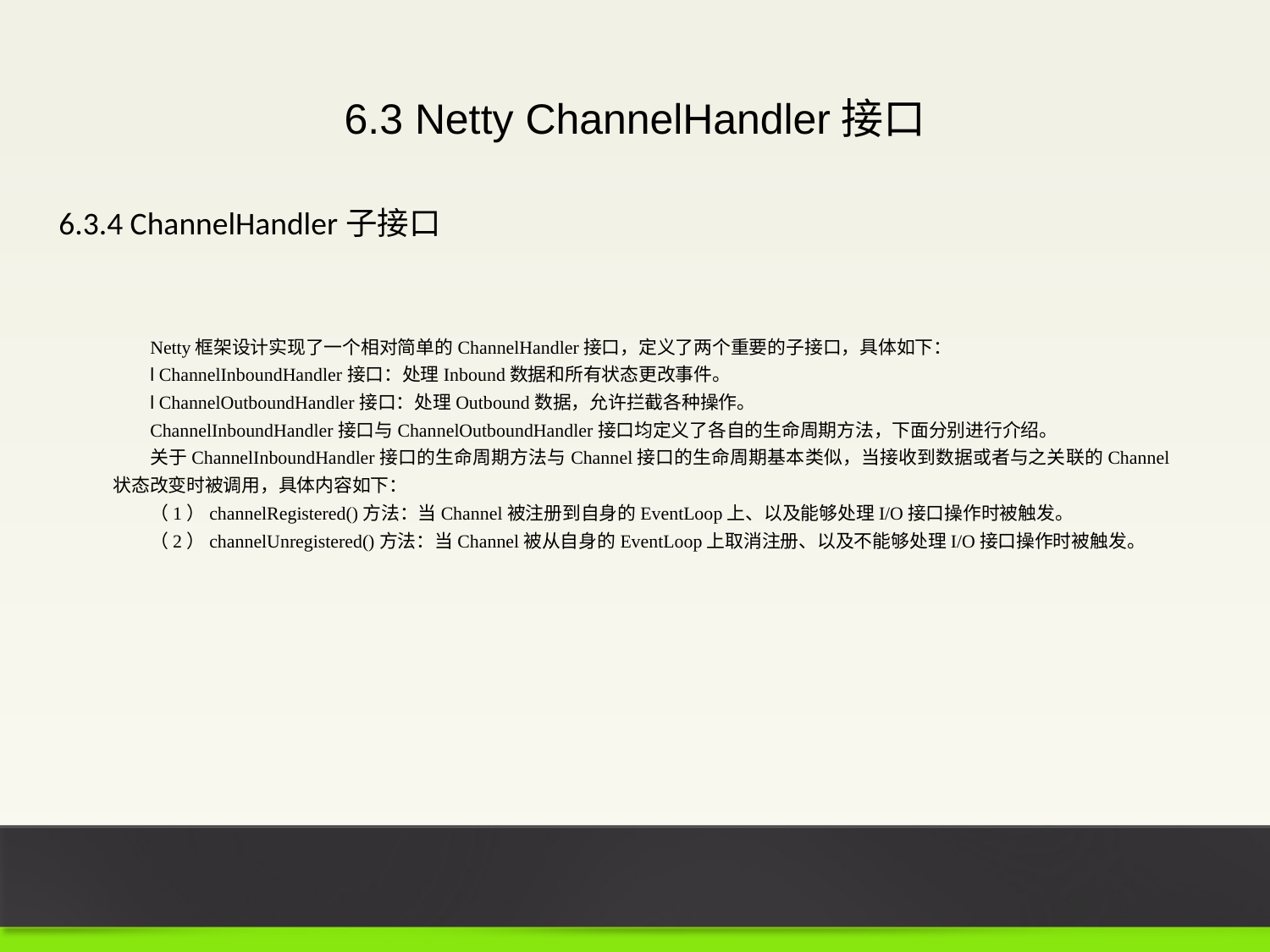

6.3 Netty ChannelHandler接口
6.3.4 ChannelHandler子接口
Netty框架设计实现了一个相对简单的ChannelHandler接口，定义了两个重要的子接口，具体如下：
l ChannelInboundHandler接口：处理Inbound数据和所有状态更改事件。
l ChannelOutboundHandler接口：处理Outbound数据，允许拦截各种操作。
ChannelInboundHandler接口与ChannelOutboundHandler接口均定义了各自的生命周期方法，下面分别进行介绍。
关于ChannelInboundHandler接口的生命周期方法与Channel接口的生命周期基本类似，当接收到数据或者与之关联的Channel状态改变时被调用，具体内容如下：
（1）channelRegistered()方法：当Channel被注册到自身的EventLoop上、以及能够处理I/O接口操作时被触发。
（2）channelUnregistered()方法：当Channel被从自身的EventLoop上取消注册、以及不能够处理I/O接口操作时被触发。